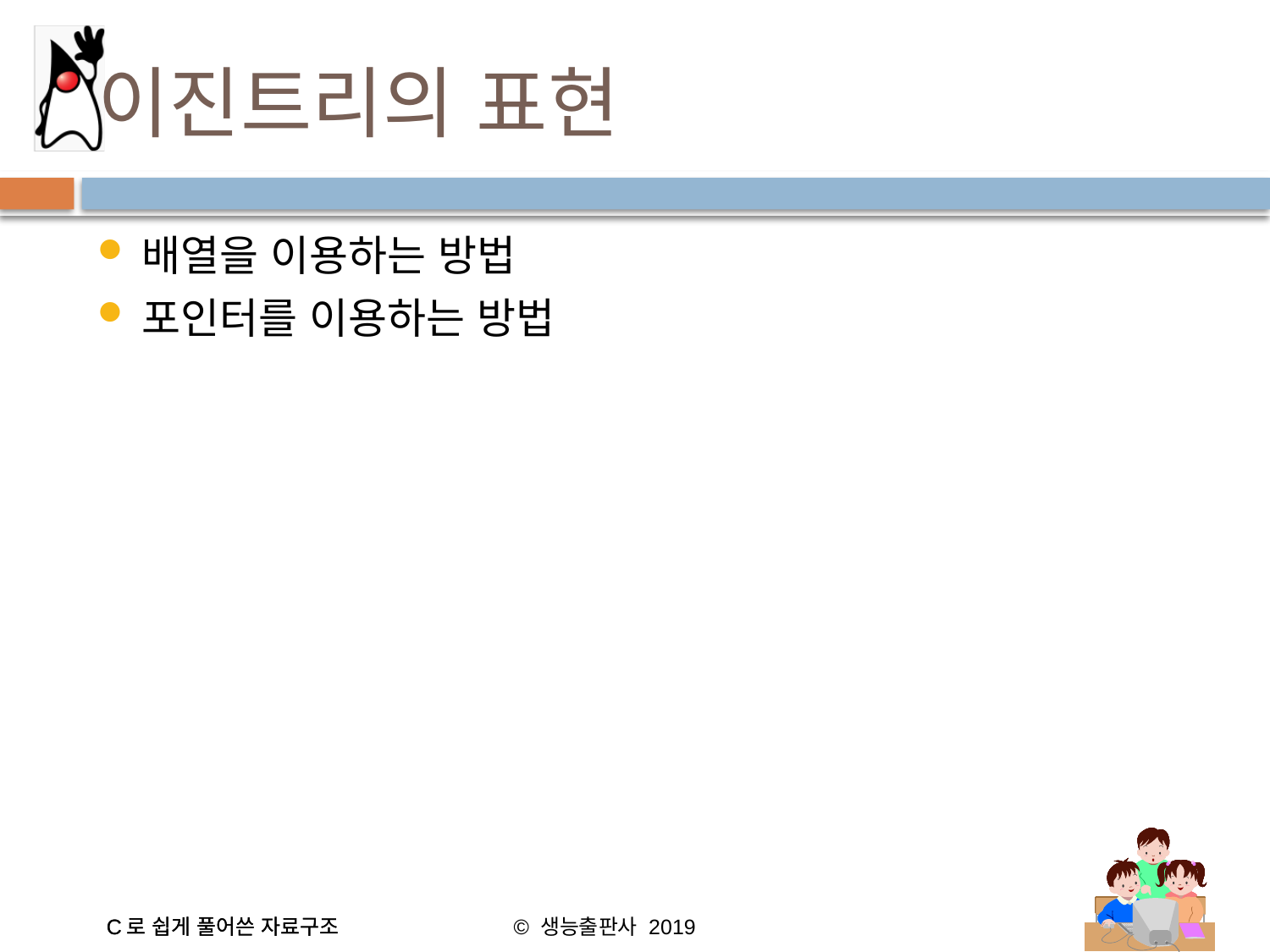

# 이진트리의 표현

배열을 이용하는 방법
포인터를 이용하는 방법